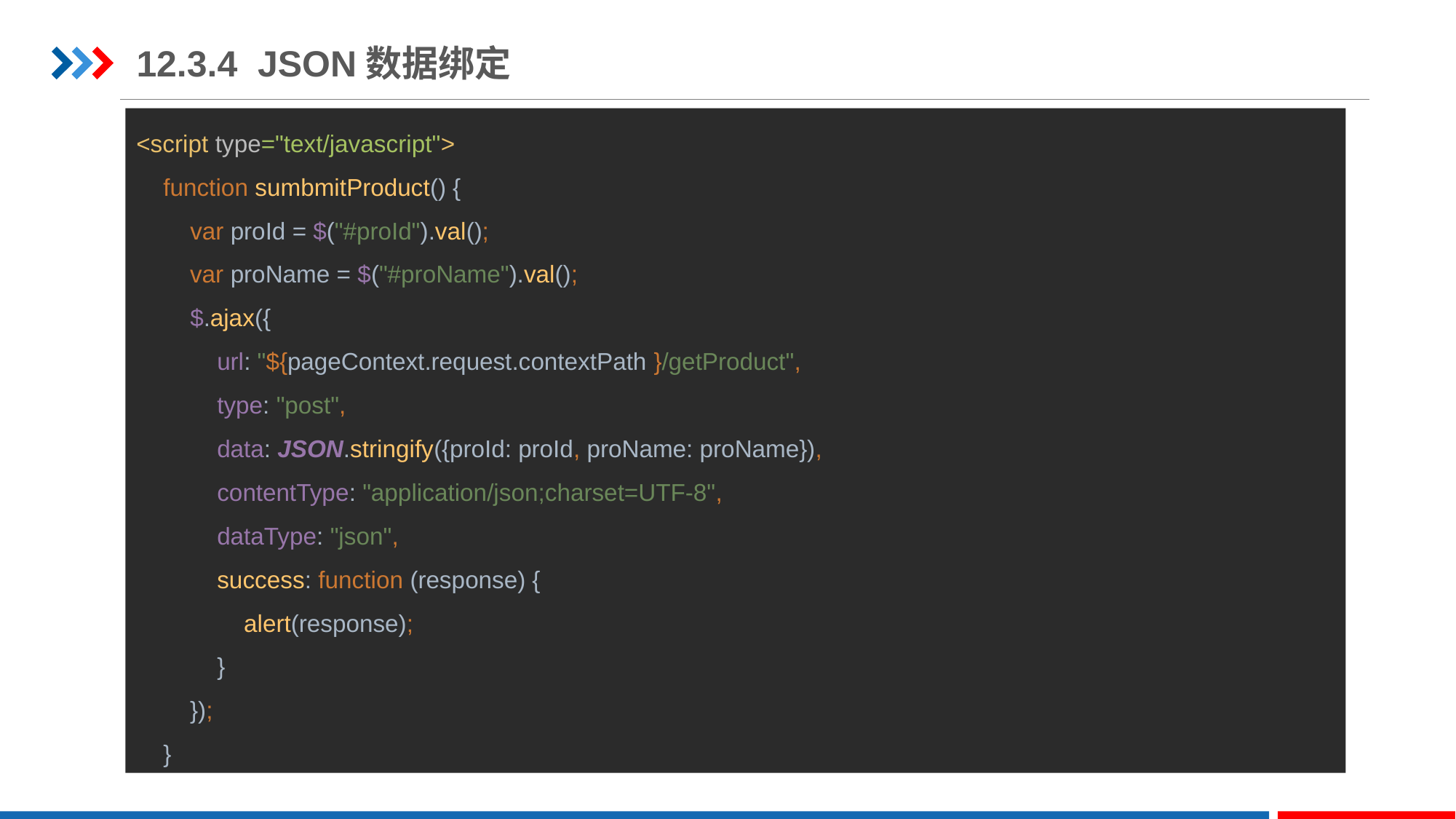

12.3.4  JSON数据绑定
<script type="text/javascript">
    function sumbmitProduct() {
        var proId = $("#proId").val();
        var proName = $("#proName").val();
        $.ajax({
            url: "${pageContext.request.contextPath }/getProduct",
            type: "post",
            data: JSON.stringify({proId: proId, proName: proName}),
            contentType: "application/json;charset=UTF-8",
            dataType: "json",
            success: function (response) {
                alert(response);
            }
        });
    }
STEP  03